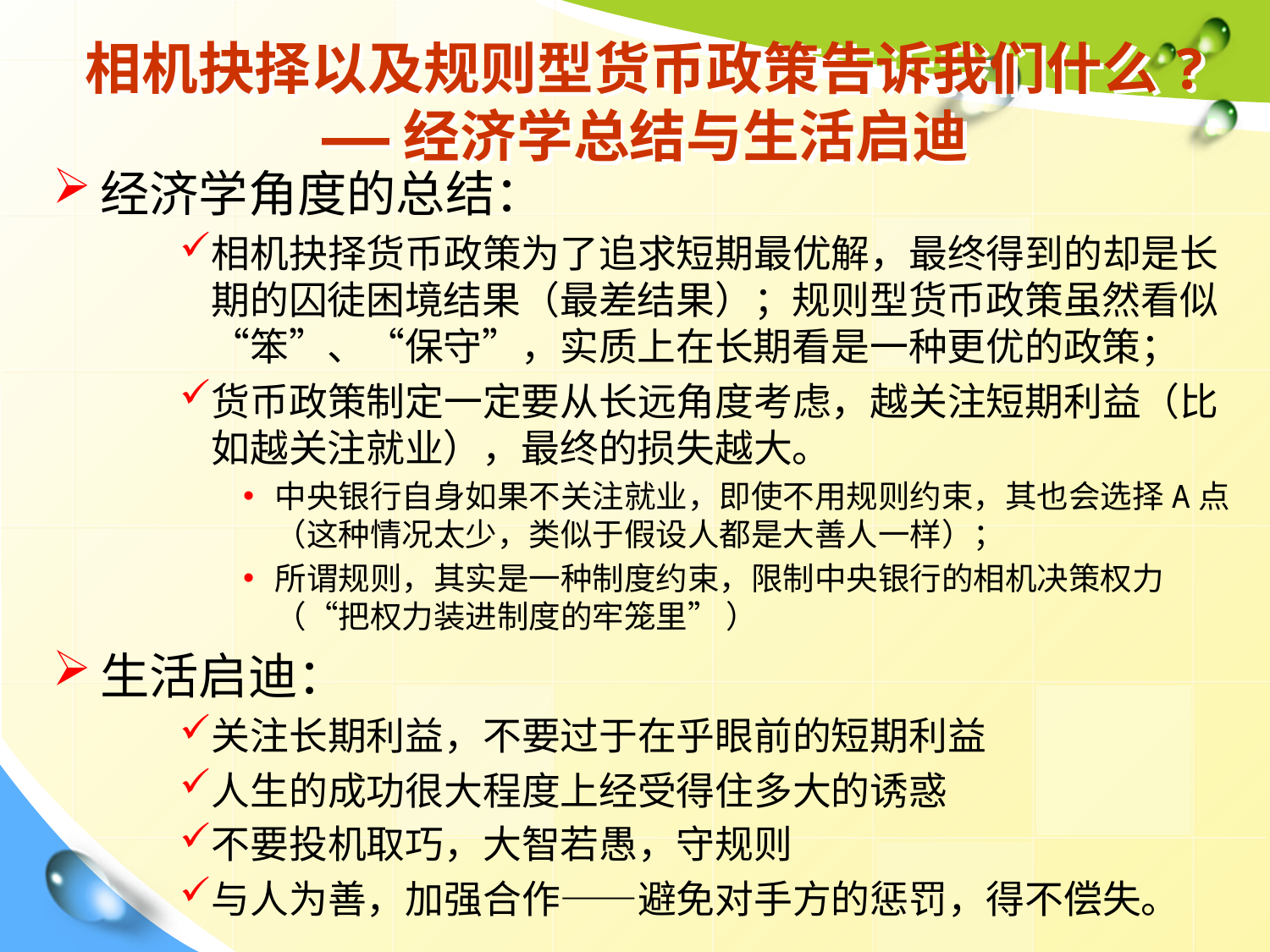

# 相机抉择以及规则型货币政策告诉我们什么?——经济学总结与生活启迪
经济学角度的总结：
相机抉择货币政策为了追求短期最优解，最终得到的却是长期的囚徒困境结果（最差结果）；规则型货币政策虽然看似“笨”、“保守”，实质上在长期看是一种更优的政策；
货币政策制定一定要从长远角度考虑，越关注短期利益（比如越关注就业），最终的损失越大。
中央银行自身如果不关注就业，即使不用规则约束，其也会选择A点（这种情况太少，类似于假设人都是大善人一样）；
所谓规则，其实是一种制度约束，限制中央银行的相机决策权力（“把权力装进制度的牢笼里” ）
生活启迪：
关注长期利益，不要过于在乎眼前的短期利益
人生的成功很大程度上经受得住多大的诱惑
不要投机取巧，大智若愚，守规则
与人为善，加强合作——避免对手方的惩罚，得不偿失。